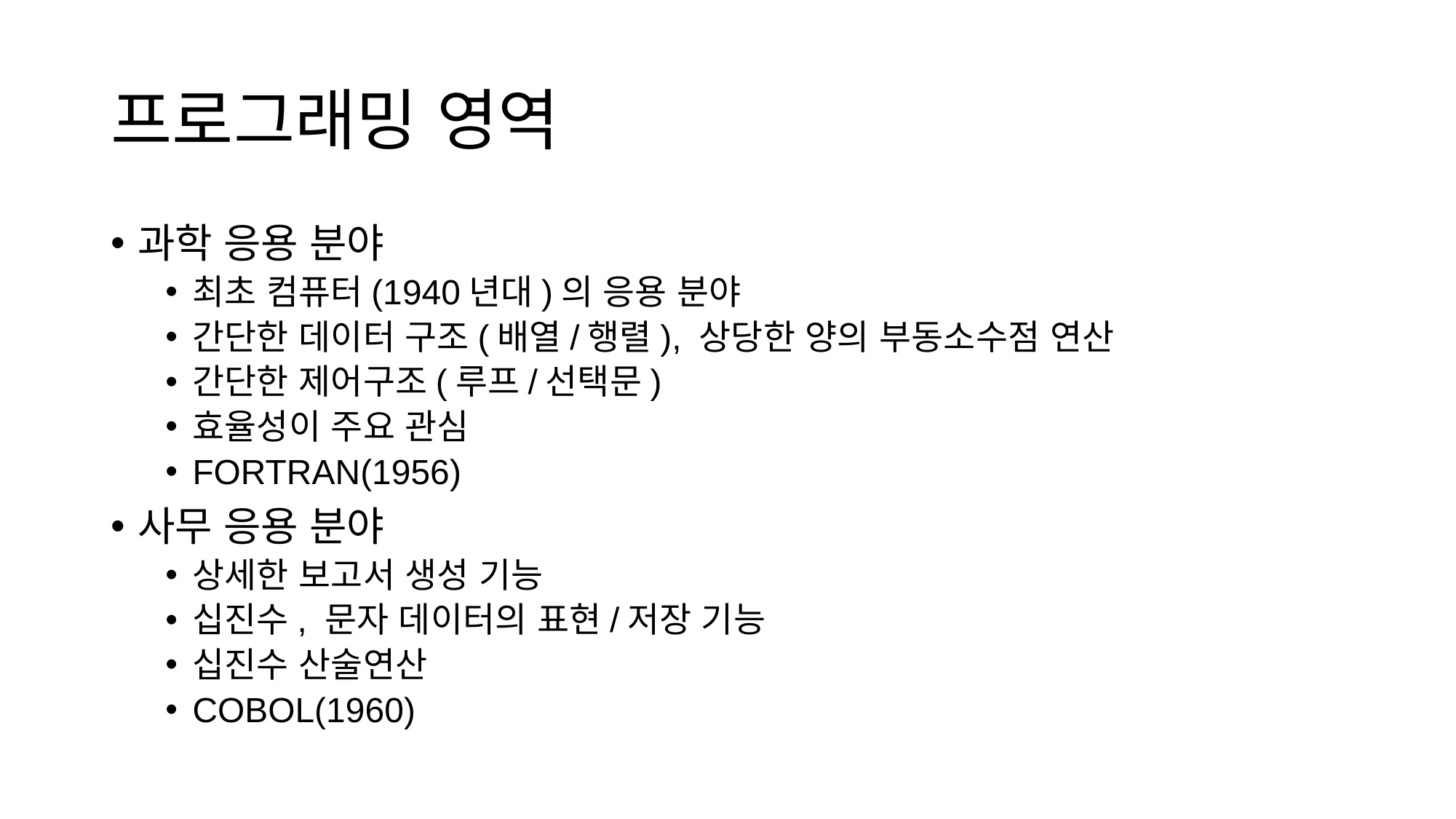

# 프로그래밍 영역
과학 응용 분야
최초 컴퓨터(1940년대)의 응용 분야
간단한 데이터 구조(배열/행렬), 상당한 양의 부동소수점 연산
간단한 제어구조(루프/선택문)
효율성이 주요 관심
FORTRAN(1956)
사무 응용 분야
상세한 보고서 생성 기능
십진수, 문자 데이터의 표현/저장 기능
십진수 산술연산
COBOL(1960)